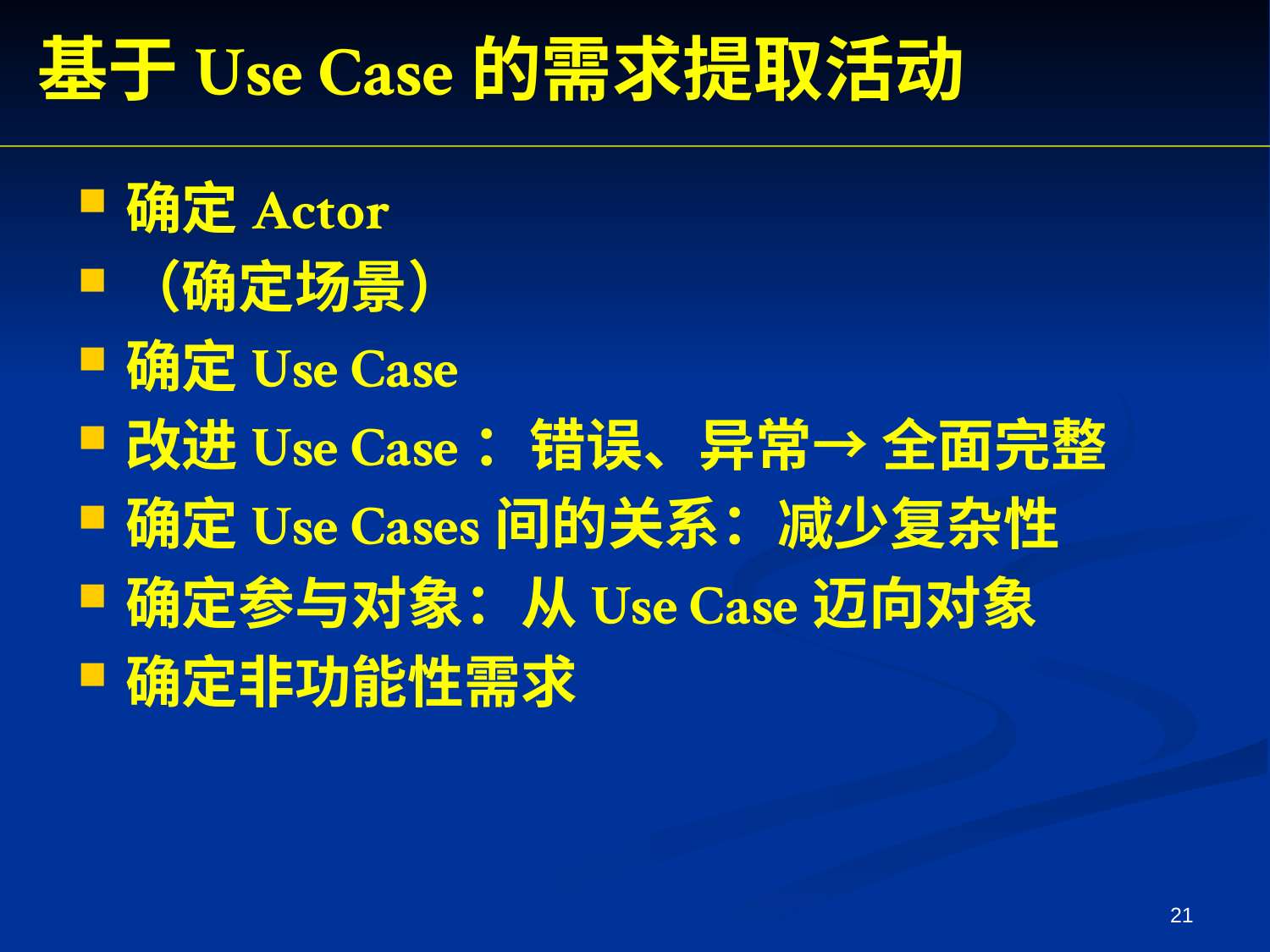

基于Use Case的需求提取活动

确定Actor
（确定场景）
确定Use Case
改进Use Case：错误、异常→ 全面完整
确定Use Cases间的关系：减少复杂性
确定参与对象：从Use Case迈向对象
确定非功能性需求
21